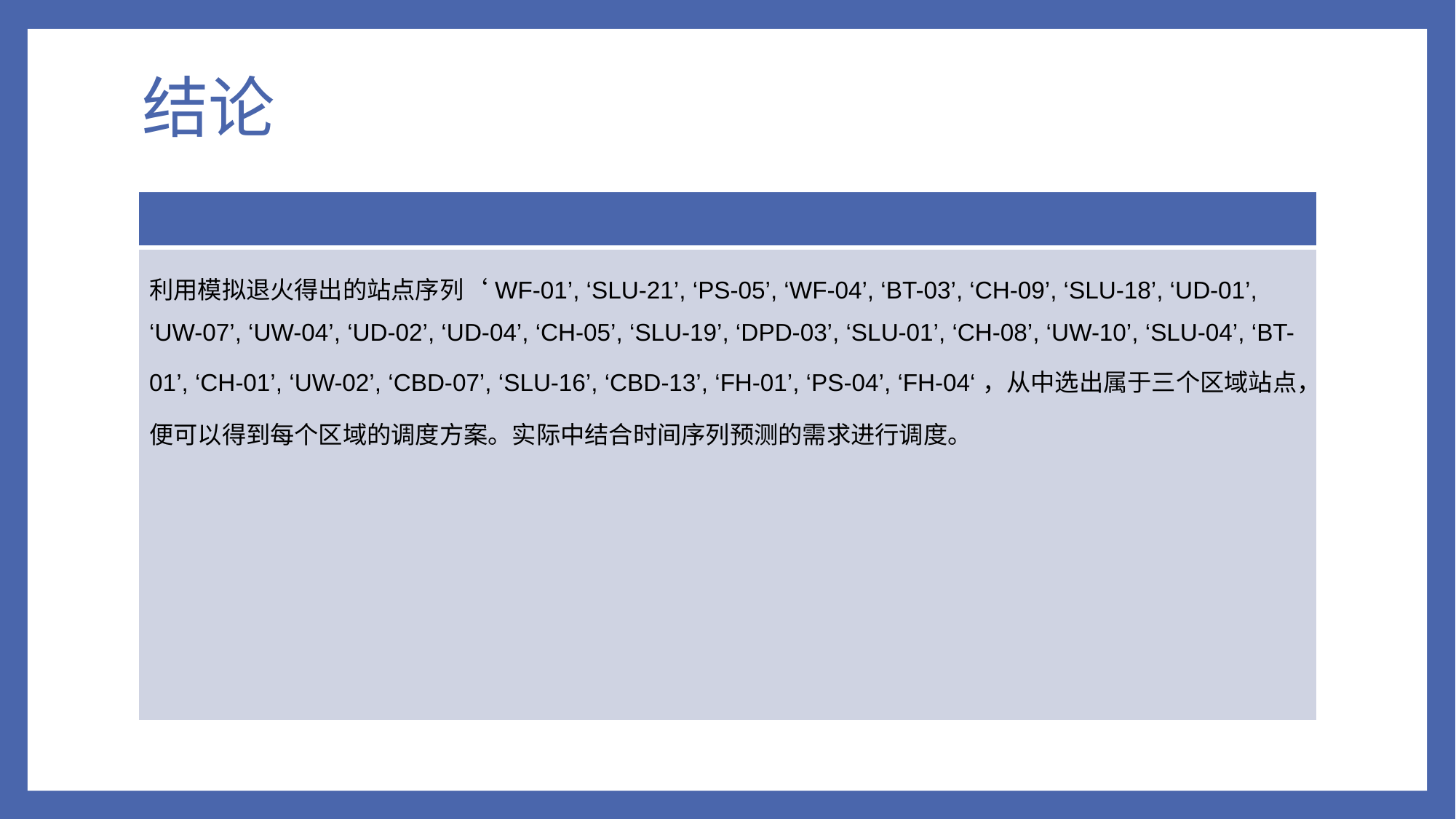

# 结论
|  |
| --- |
| 利用模拟退火得出的站点序列‘WF-01’, ‘SLU-21’, ‘PS-05’, ‘WF-04’, ‘BT-03’, ‘CH-09’, ‘SLU-18’, ‘UD-01’, ‘UW-07’, ‘UW-04’, ‘UD-02’, ‘UD-04’, ‘CH-05’, ‘SLU-19’, ‘DPD-03’, ‘SLU-01’, ‘CH-08’, ‘UW-10’, ‘SLU-04’, ‘BT-01’, ‘CH-01’, ‘UW-02’, ‘CBD-07’, ‘SLU-16’, ‘CBD-13’, ‘FH-01’, ‘PS-04’, ‘FH-04‘，从中选出属于三个区域站点，便可以得到每个区域的调度方案。实际中结合时间序列预测的需求进行调度。 |